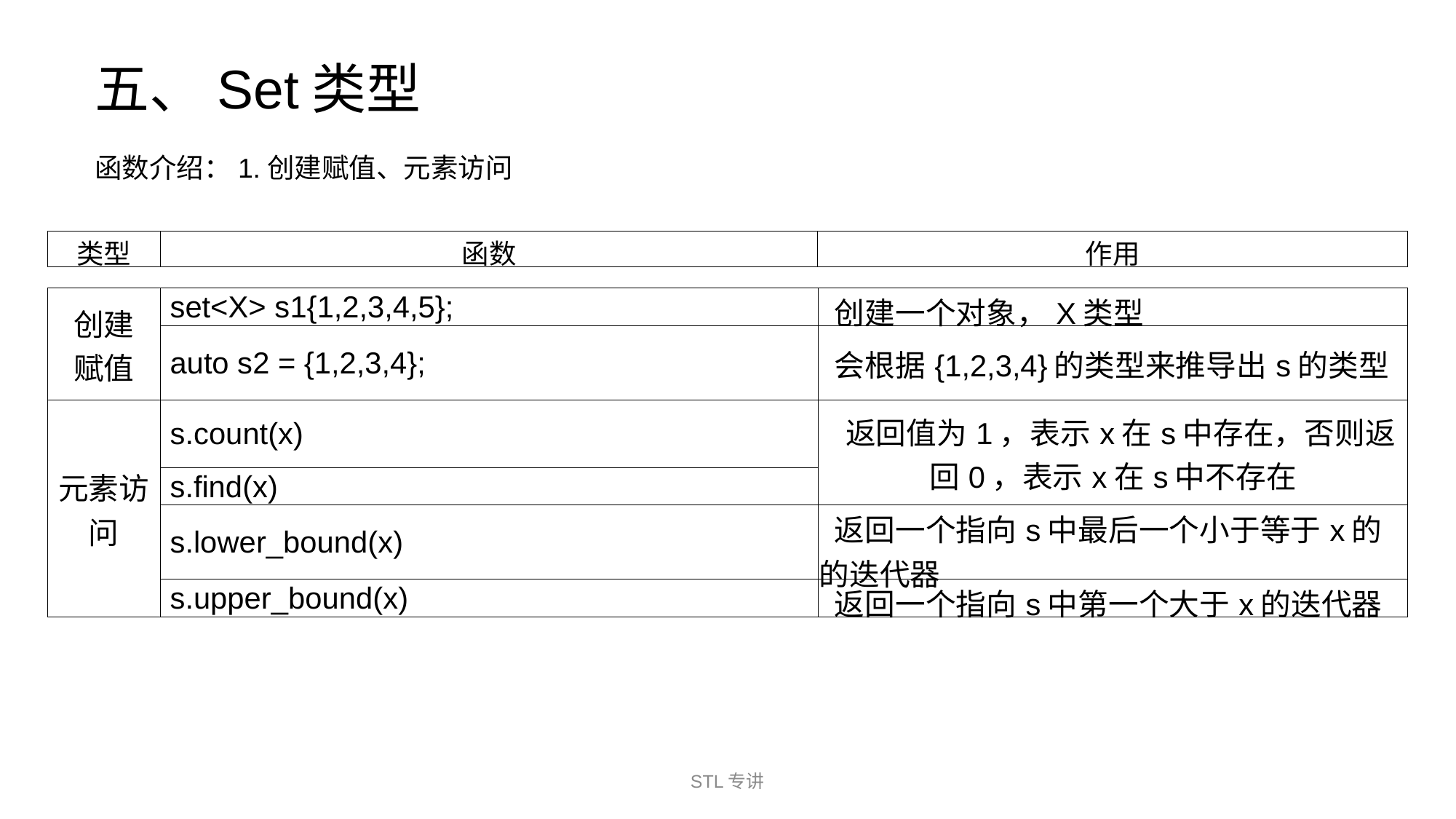

五、Set类型
函数介绍：1.创建赋值、元素访问
| 类型 | 函数 | 作用 |
| --- | --- | --- |
| 创建 赋值 | set<X> s1{1,2,3,4,5}; | 创建一个对象，X类型 |
| --- | --- | --- |
|  | auto s2 = {1,2,3,4}; | 会根据{1,2,3,4}的类型来推导出s的类型 |
| 元素访问 | s.count(x) | 返回值为1，表示x在s中存在，否则返回0，表示x在s中不存在 |
|  | s.find(x) |  |
|  | s.lower\_bound(x) | 返回一个指向s中最后一个小于等于x的的迭代器 |
|  | s.upper\_bound(x) | 返回一个指向s中第一个大于x的迭代器 |

STL专讲
27